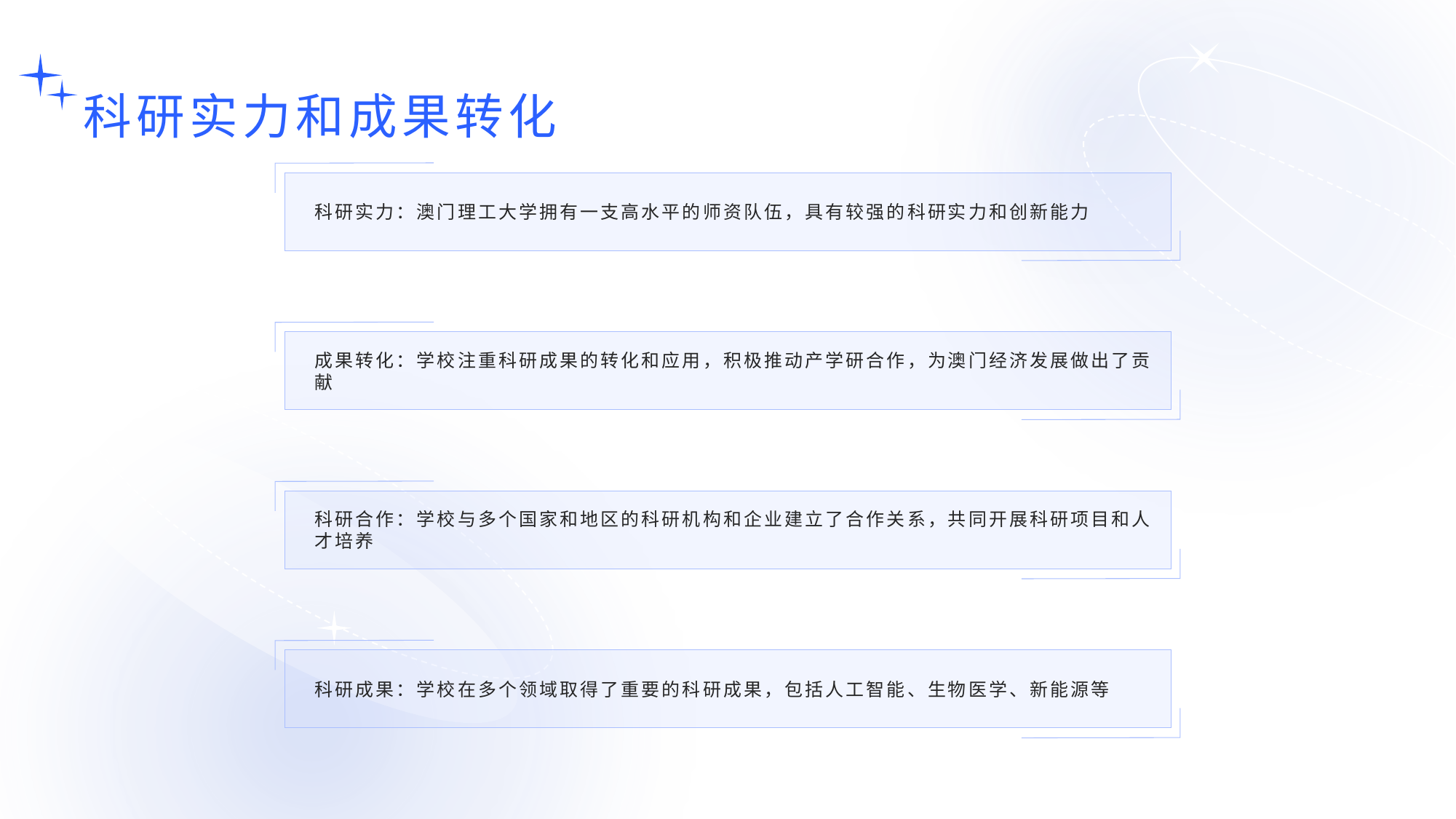

科研实力和成果转化

科研实力：澳门理工大学拥有一支高水平的师资队伍，具有较强的科研实力和创新能力

成果转化：学校注重科研成果的转化和应用，积极推动产学研合作，为澳门经济发展做出了贡献

科研合作：学校与多个国家和地区的科研机构和企业建立了合作关系，共同开展科研项目和人才培养

科研成果：学校在多个领域取得了重要的科研成果，包括人工智能、生物医学、新能源等